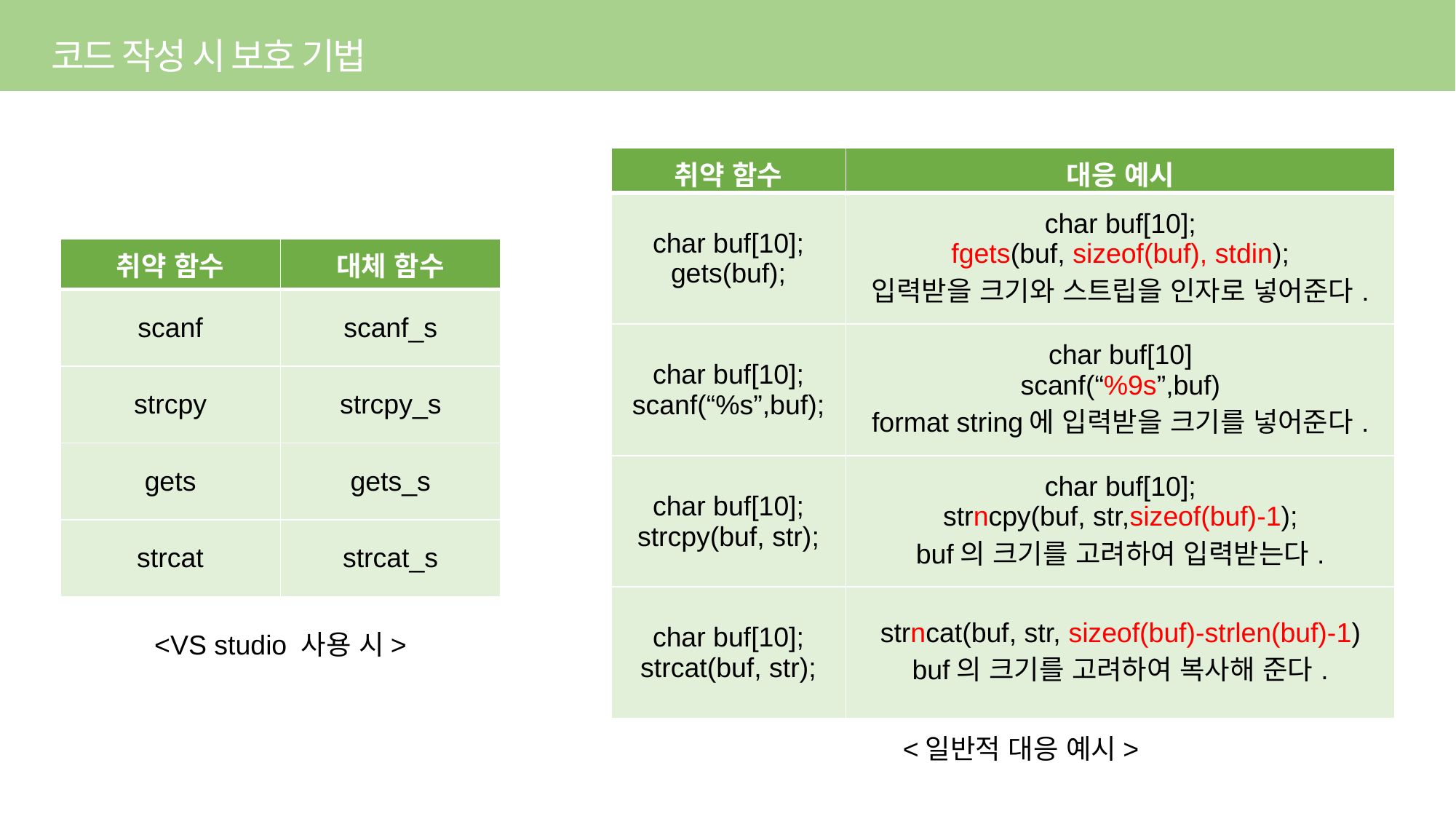

코드 작성 시 보호 기법
| 취약 함수 | 대응 예시 |
| --- | --- |
| char buf[10]; gets(buf); | char buf[10]; fgets(buf, sizeof(buf), stdin); 입력받을 크기와 스트립을 인자로 넣어준다. |
| char buf[10]; scanf(“%s”,buf); | char buf[10] scanf(“%9s”,buf) format string에 입력받을 크기를 넣어준다. |
| char buf[10]; strcpy(buf, str); | char buf[10]; strncpy(buf, str,sizeof(buf)-1); buf의 크기를 고려하여 입력받는다. |
| char buf[10]; strcat(buf, str); | strncat(buf, str, sizeof(buf)-strlen(buf)-1) buf의 크기를 고려하여 복사해 준다. |
| 취약 함수 | 대체 함수 |
| --- | --- |
| scanf | scanf\_s |
| strcpy | strcpy\_s |
| gets | gets\_s |
| strcat | strcat\_s |
<VS studio 사용 시>
<일반적 대응 예시>